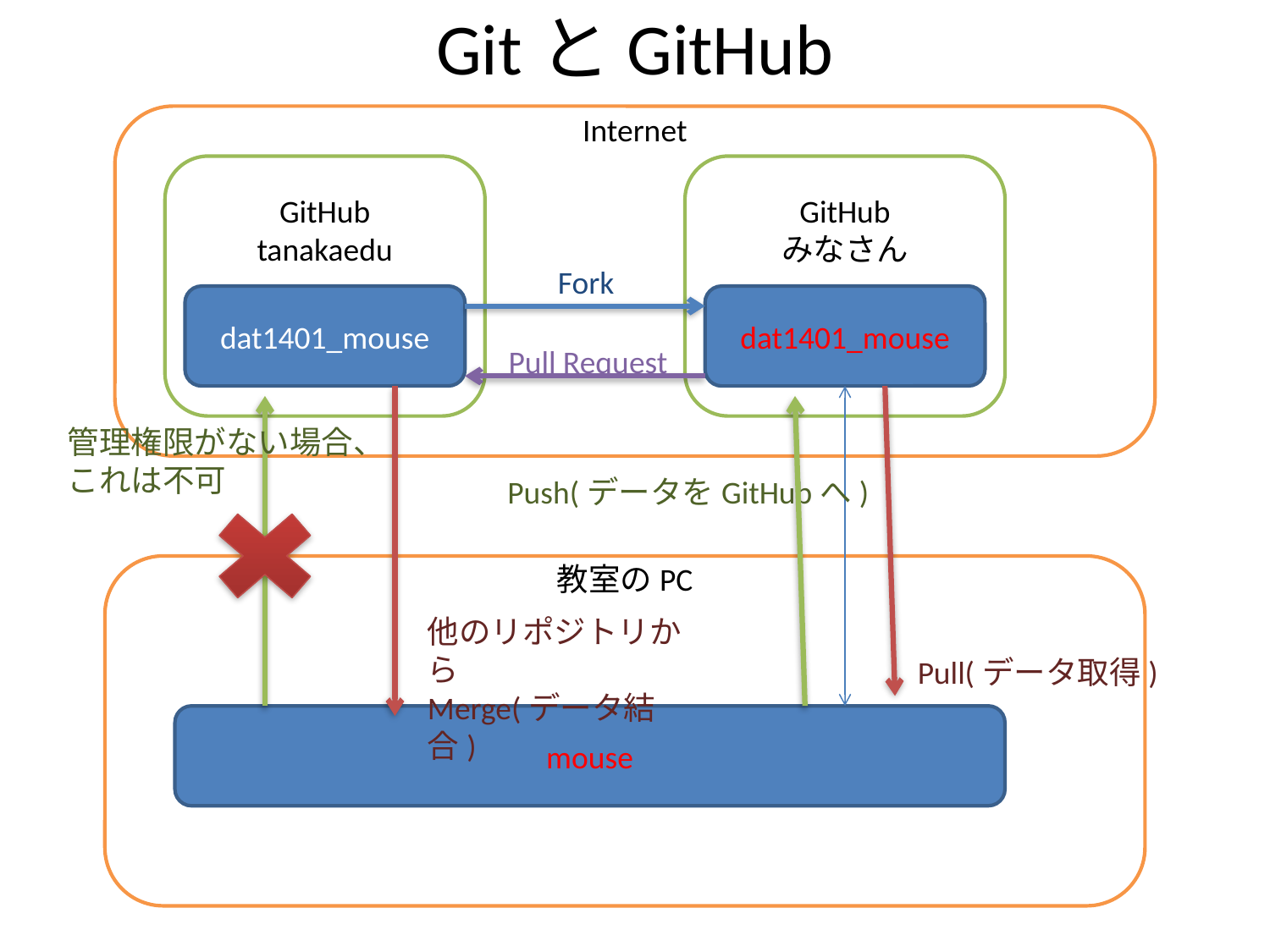

# GitとGitHub

Internet

GitHub
tanakaedu

GitHub
みなさん

Fork
dat1401_mouse
dat1401_mouse
Pull Request
管理権限がない場合、
これは不可
Push(データをGitHubへ)

教室のPC

他のリポジトリから
Merge(データ結合)
Pull(データ取得)
mouse